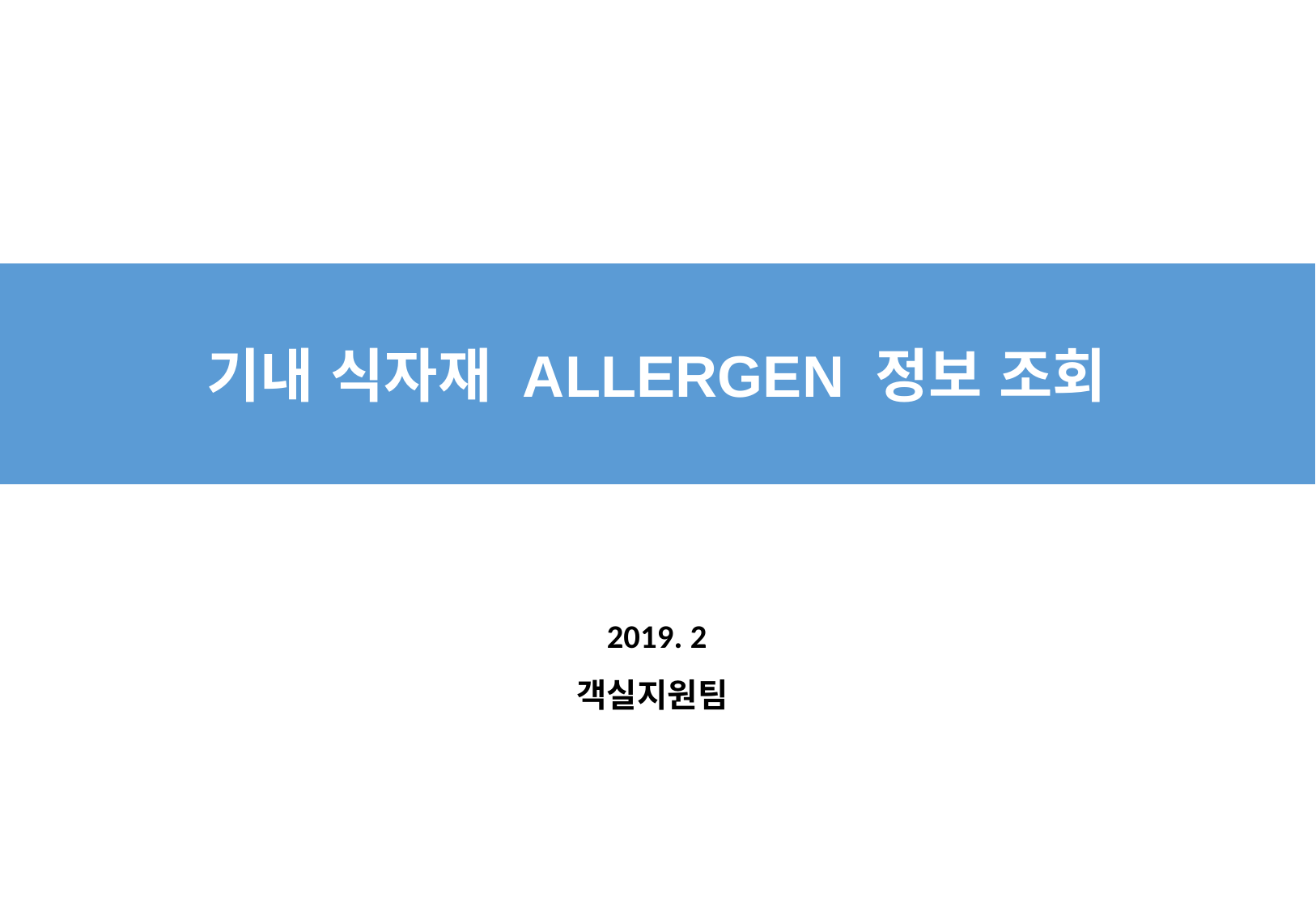

기내 식자재 ALLERGEN 정보 조회
2019. 2
객실지원팀